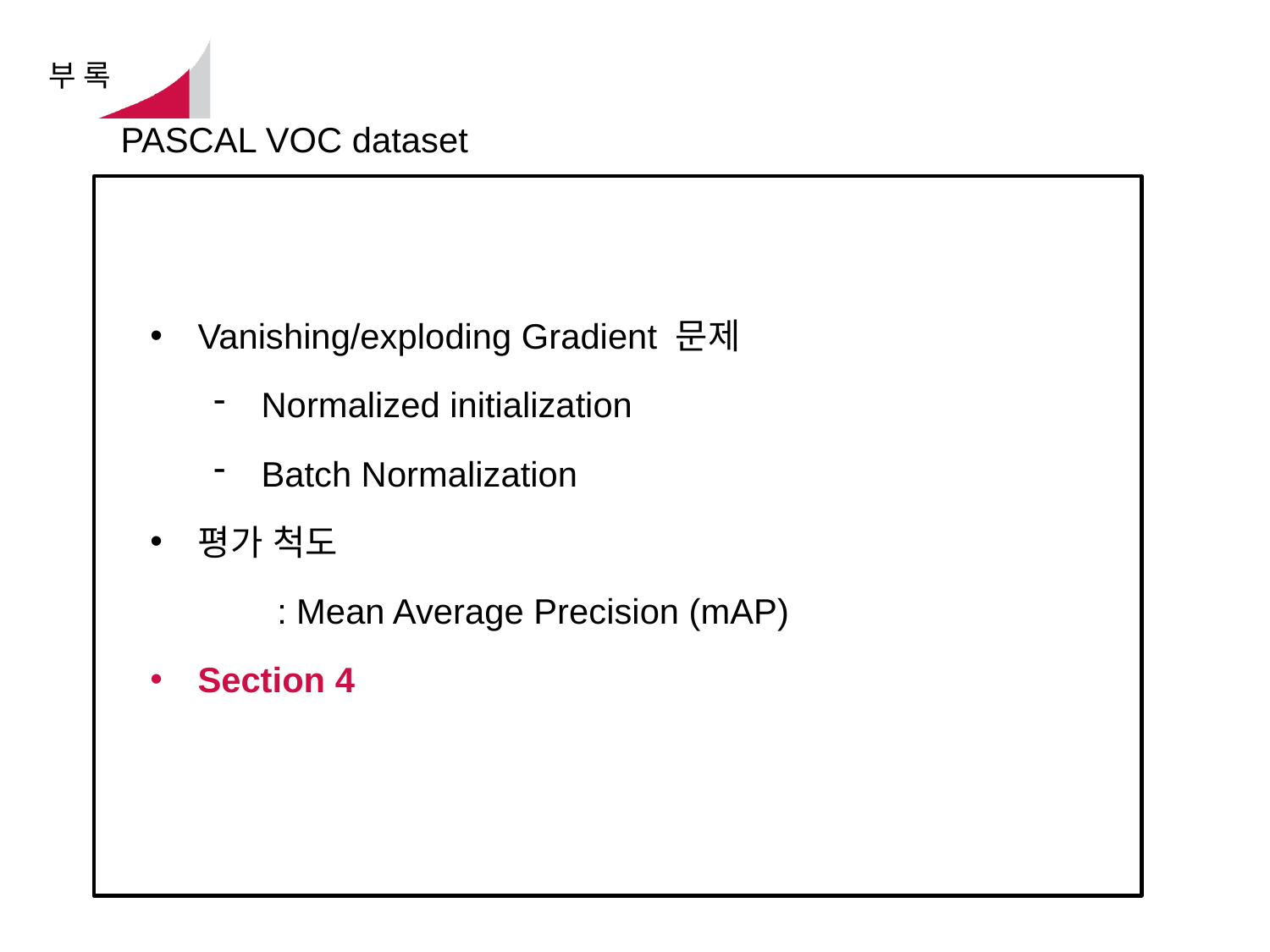

# 부 록
PASCAL VOC dataset

Vanishing/exploding Gradient 문제
Normalized initialization
Batch Normalization
평가 척도
	: Mean Average Precision (mAP)
Section 4